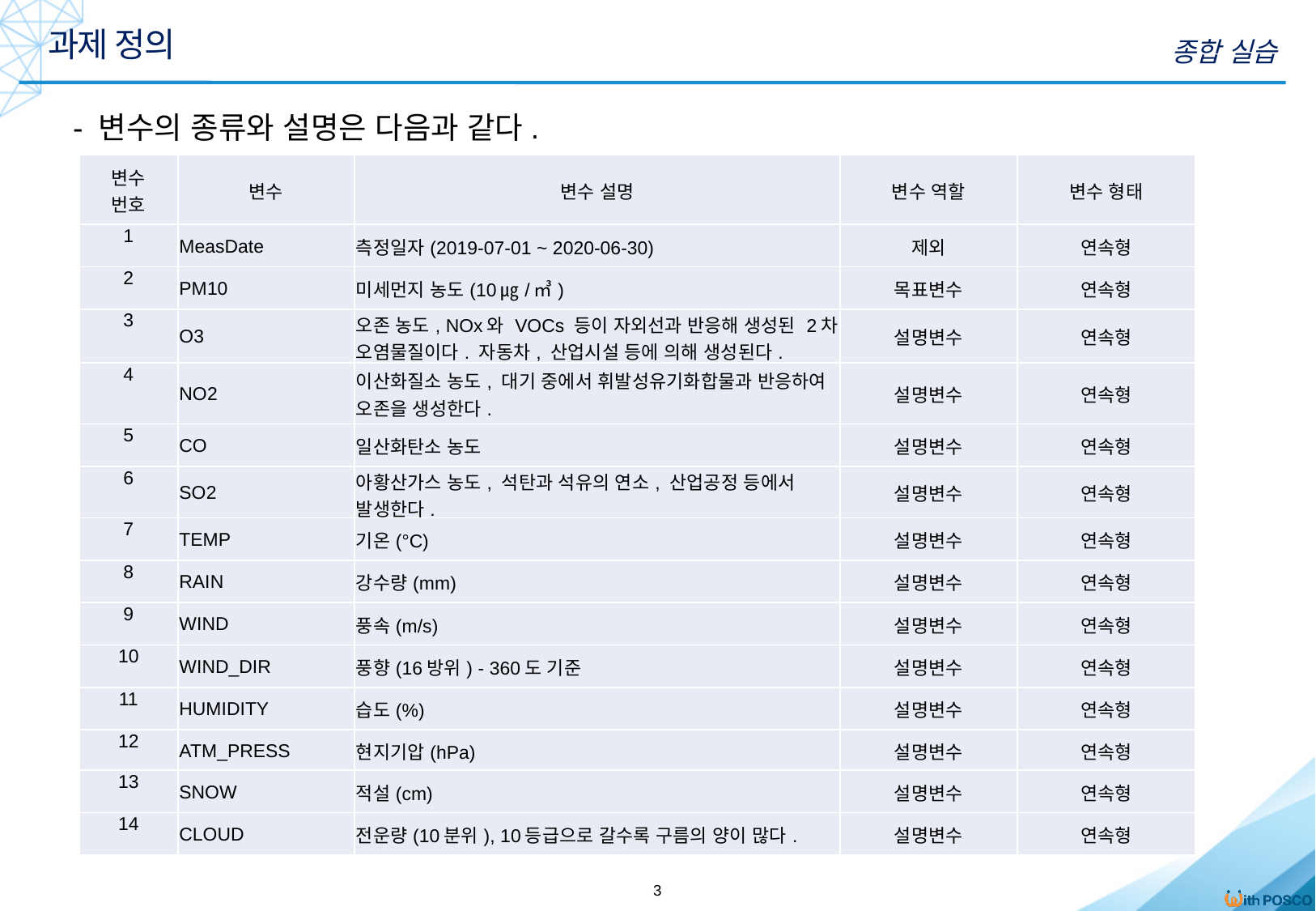

과제 정의
종합 실습
- 변수의 종류와 설명은 다음과 같다.
| 변수 번호 | 변수 | 변수 설명 | 변수 역할 | 변수 형태 |
| --- | --- | --- | --- | --- |
| 1 | MeasDate | 측정일자(2019-07-01 ~ 2020-06-30) | 제외 | 연속형 |
| 2 | PM10 | 미세먼지 농도(10㎍/㎥) | 목표변수 | 연속형 |
| 3 | O3 | 오존 농도, NOx와 VOCs 등이 자외선과 반응해 생성된 2차 오염물질이다. 자동차, 산업시설 등에 의해 생성된다. | 설명변수 | 연속형 |
| 4 | NO2 | 이산화질소 농도, 대기 중에서 휘발성유기화합물과 반응하여 오존을 생성한다. | 설명변수 | 연속형 |
| 5 | CO | 일산화탄소 농도 | 설명변수 | 연속형 |
| 6 | SO2 | 아황산가스 농도, 석탄과 석유의 연소, 산업공정 등에서 발생한다. | 설명변수 | 연속형 |
| 7 | TEMP | 기온(°C) | 설명변수 | 연속형 |
| 8 | RAIN | 강수량(mm) | 설명변수 | 연속형 |
| 9 | WIND | 풍속(m/s) | 설명변수 | 연속형 |
| 10 | WIND\_DIR | 풍향(16방위) - 360도 기준 | 설명변수 | 연속형 |
| 11 | HUMIDITY | 습도(%) | 설명변수 | 연속형 |
| 12 | ATM\_PRESS | 현지기압(hPa) | 설명변수 | 연속형 |
| 13 | SNOW | 적설(cm) | 설명변수 | 연속형 |
| 14 | CLOUD | 전운량(10분위), 10등급으로 갈수록 구름의 양이 많다. | 설명변수 | 연속형 |